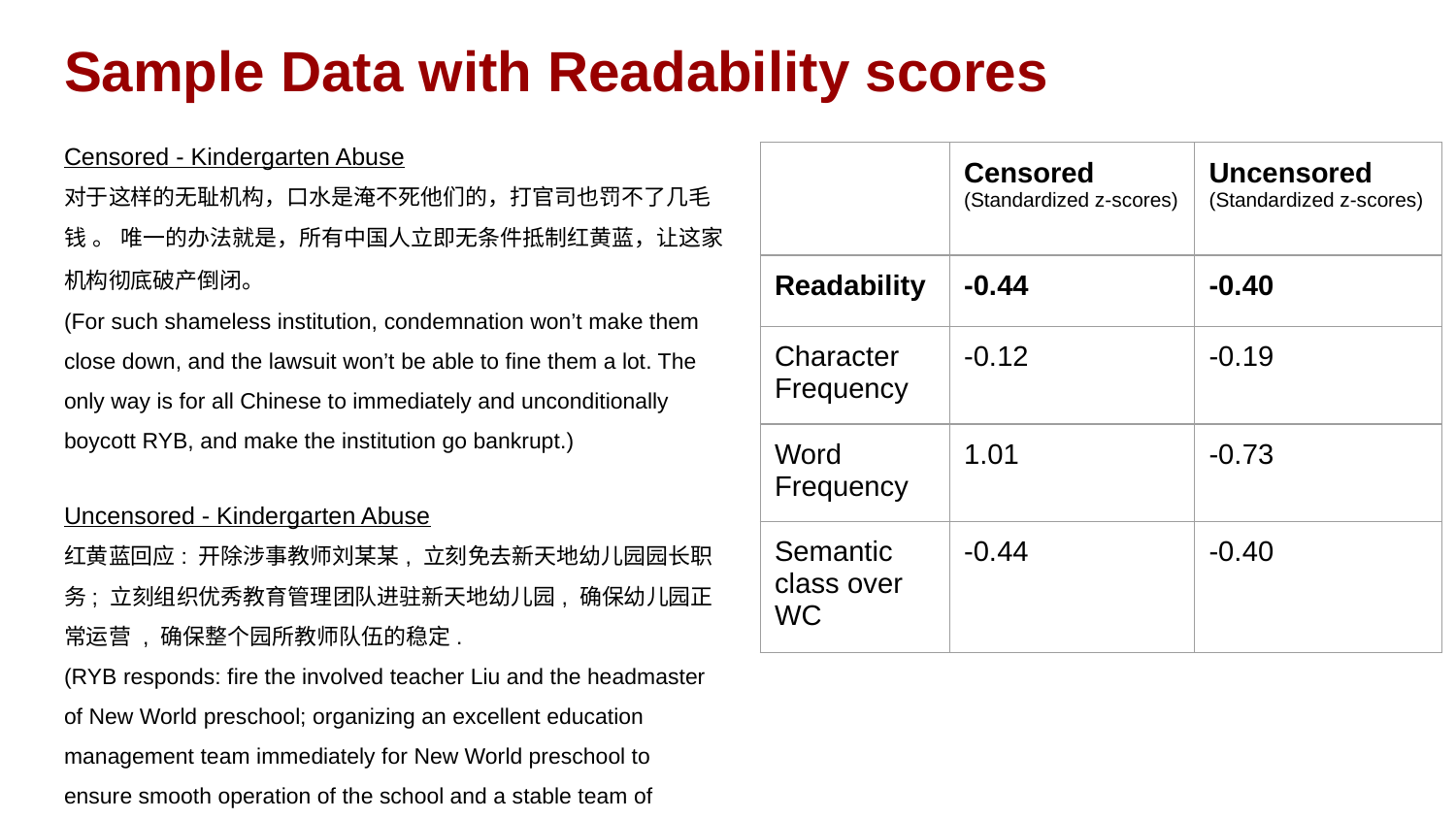

Sample Data with Readability scores
Censored - Kindergarten Abuse
对于这样的无耻机构，口水是淹不死他们的，打官司也罚不了几毛钱 。 唯一的办法就是，所有中国人立即无条件抵制红黄蓝，让这家机构彻底破产倒闭。
(For such shameless institution, condemnation won’t make them close down, and the lawsuit won’t be able to fine them a lot. The only way is for all Chinese to immediately and unconditionally boycott RYB, and make the institution go bankrupt.)
Uncensored - Kindergarten Abuse
红黄蓝回应: 开除涉事教师刘某某, 立刻免去新天地幼儿园园长职务; 立刻组织优秀教育管理团队进驻新天地幼儿园, 确保幼儿园正常运营 , 确保整个园所教师队伍的稳定.
(RYB responds: fire the involved teacher Liu and the headmaster of New World preschool; organizing an excellent education management team immediately for New World preschool to ensure smooth operation of the school and a stable team of teachers.    )
|  | Censored (Standardized z-scores) | Uncensored (Standardized z-scores) |
| --- | --- | --- |
| Readability | -0.44 | -0.40 |
| Character Frequency | -0.12 | -0.19 |
| Word Frequency | 1.01 | -0.73 |
| Semantic class over WC | -0.44 | -0.40 |